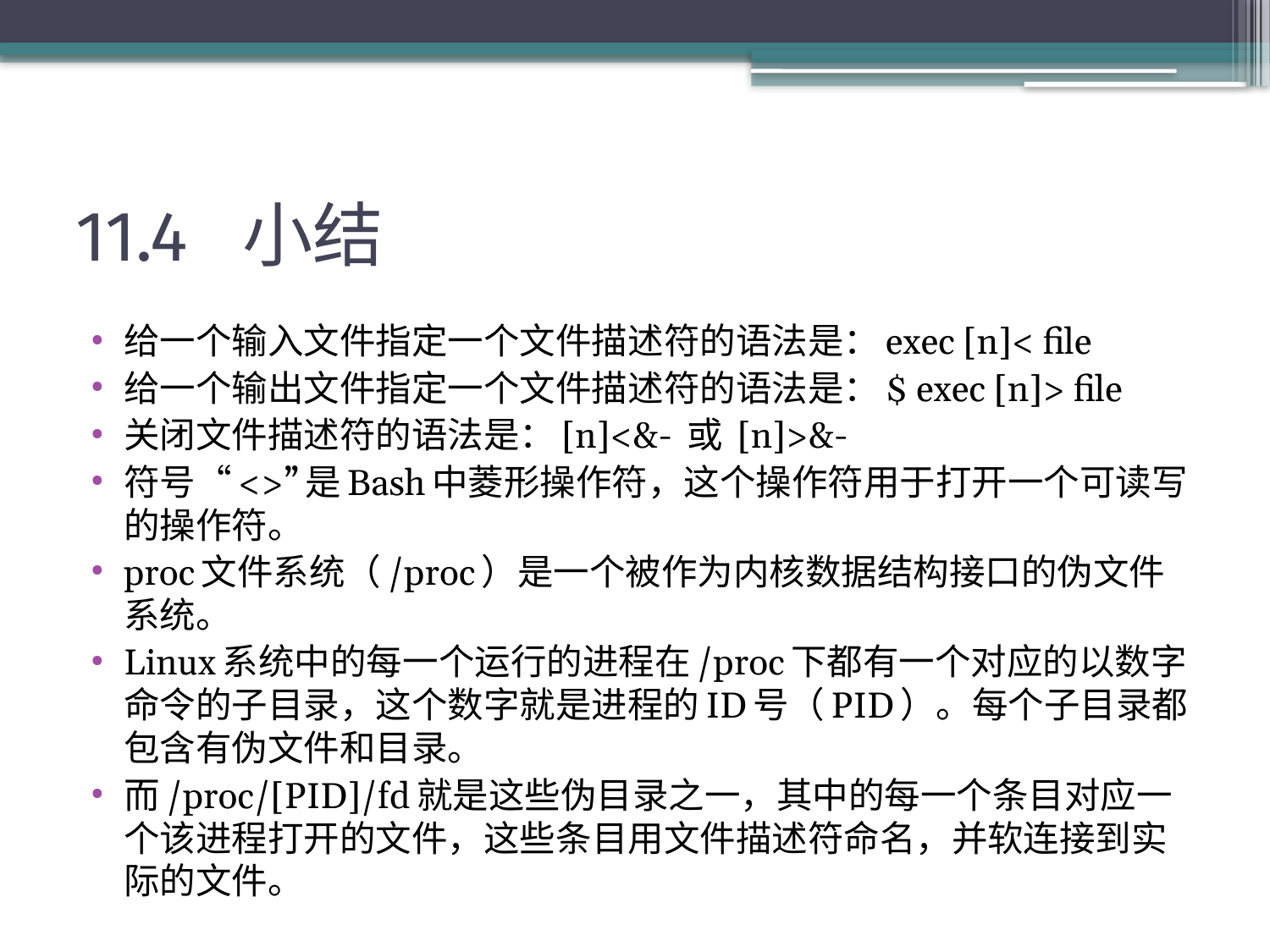

# 11.4  小结
给一个输入文件指定一个文件描述符的语法是：exec [n]< file
给一个输出文件指定一个文件描述符的语法是：$ exec [n]> file
关闭文件描述符的语法是：[n]<&- 或 [n]>&-
符号“<>”是Bash中菱形操作符，这个操作符用于打开一个可读写的操作符。
proc文件系统（/proc）是一个被作为内核数据结构接口的伪文件系统。
Linux系统中的每一个运行的进程在/proc下都有一个对应的以数字命令的子目录，这个数字就是进程的ID号（PID）。每个子目录都包含有伪文件和目录。
而/proc/[PID]/fd就是这些伪目录之一，其中的每一个条目对应一个该进程打开的文件，这些条目用文件描述符命名，并软连接到实际的文件。